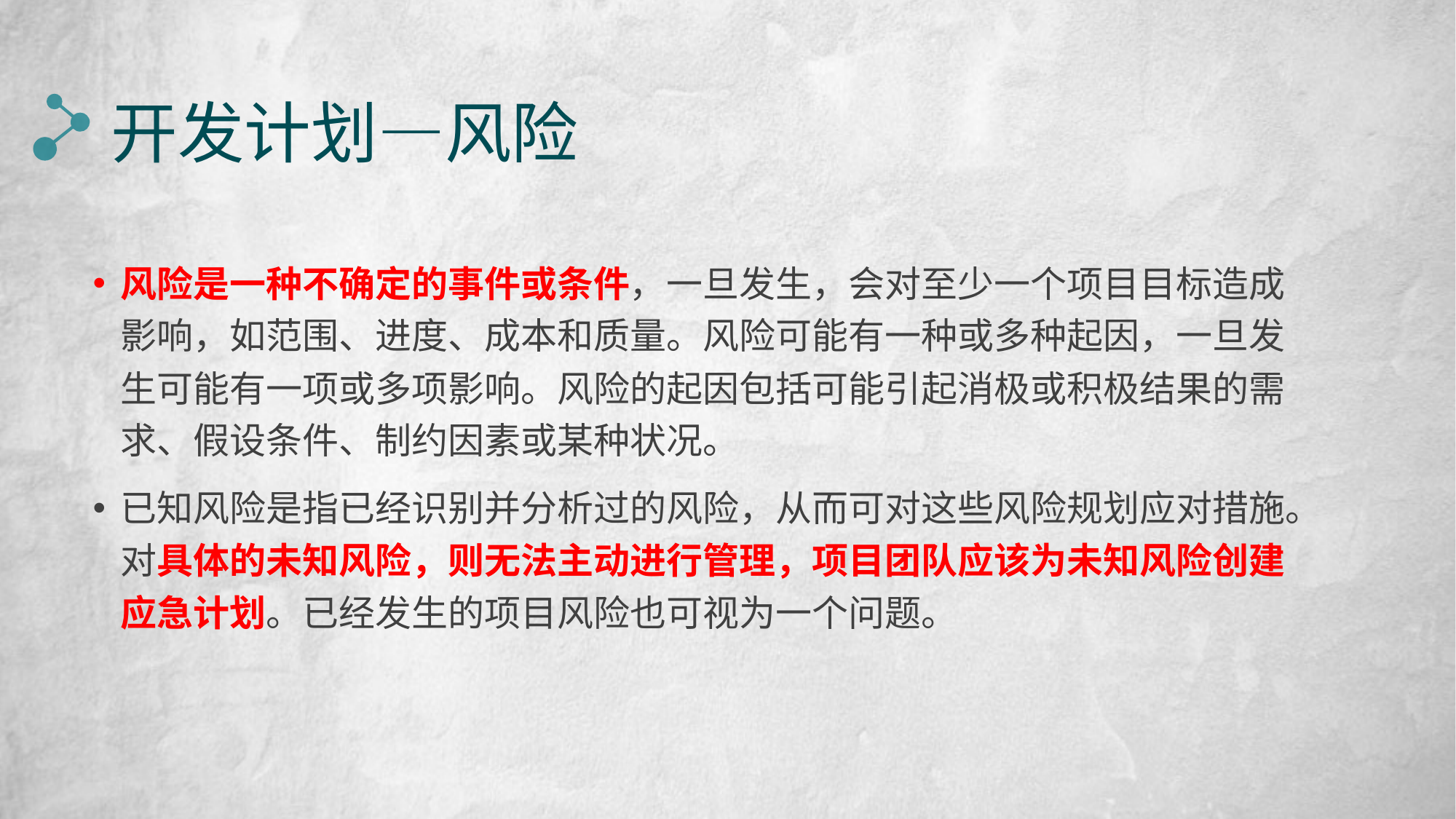

# 开发计划—风险
风险是一种不确定的事件或条件，一旦发生，会对至少一个项目目标造成影响，如范围、进度、成本和质量。风险可能有一种或多种起因，一旦发生可能有一项或多项影响。风险的起因包括可能引起消极或积极结果的需求、假设条件、制约因素或某种状况。
已知风险是指已经识别并分析过的风险，从而可对这些风险规划应对措施。对具体的未知风险，则无法主动进行管理，项目团队应该为未知风险创建应急计划。已经发生的项目风险也可视为一个问题。